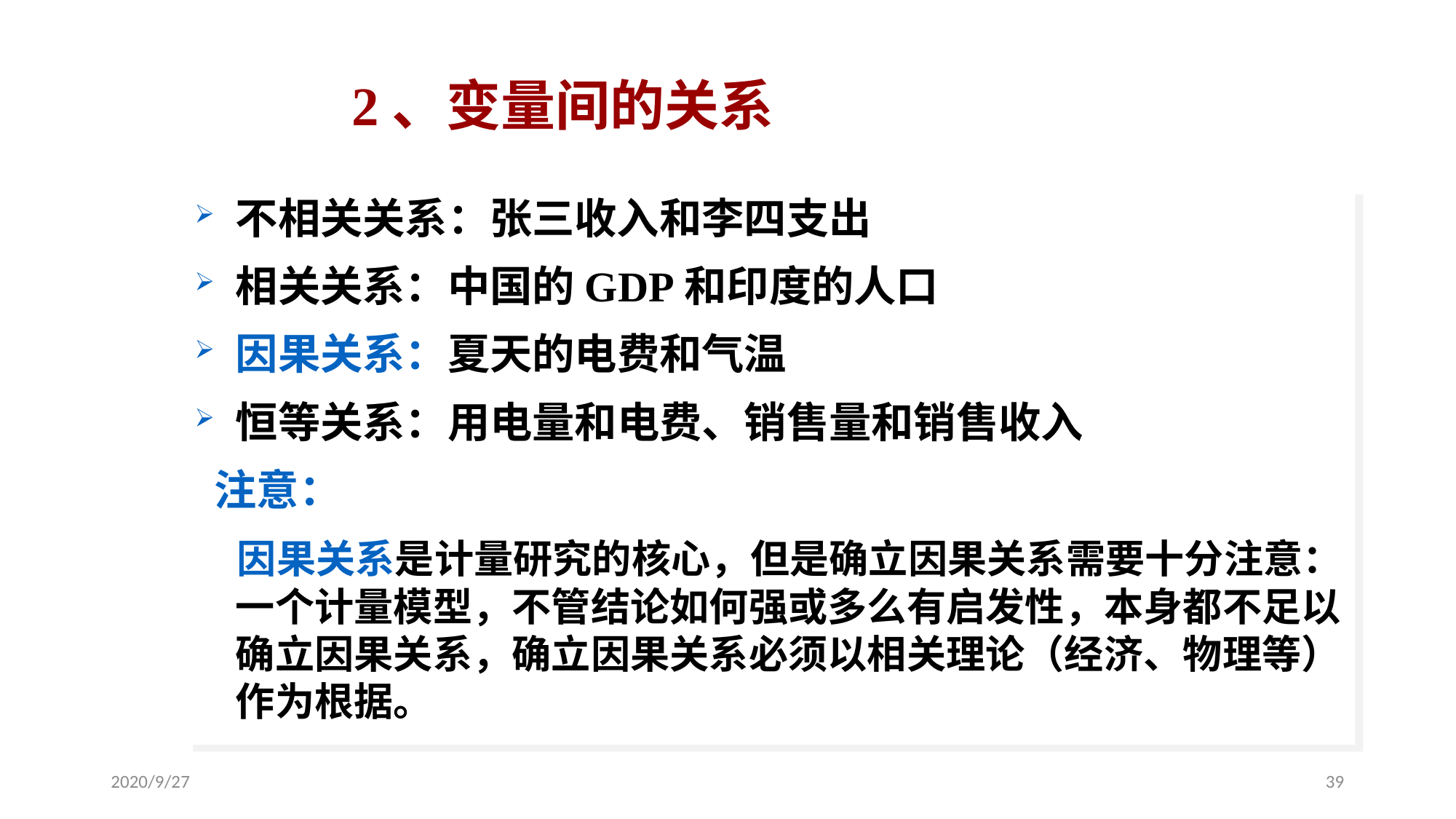

2、变量间的关系
不相关关系：张三收入和李四支出
相关关系：中国的GDP和印度的人口
因果关系：夏天的电费和气温
恒等关系：用电量和电费、销售量和销售收入
 注意：
　因果关系是计量研究的核心，但是确立因果关系需要十分注意：一个计量模型，不管结论如何强或多么有启发性，本身都不足以确立因果关系，确立因果关系必须以相关理论（经济、物理等）作为根据。
2020/9/27
39